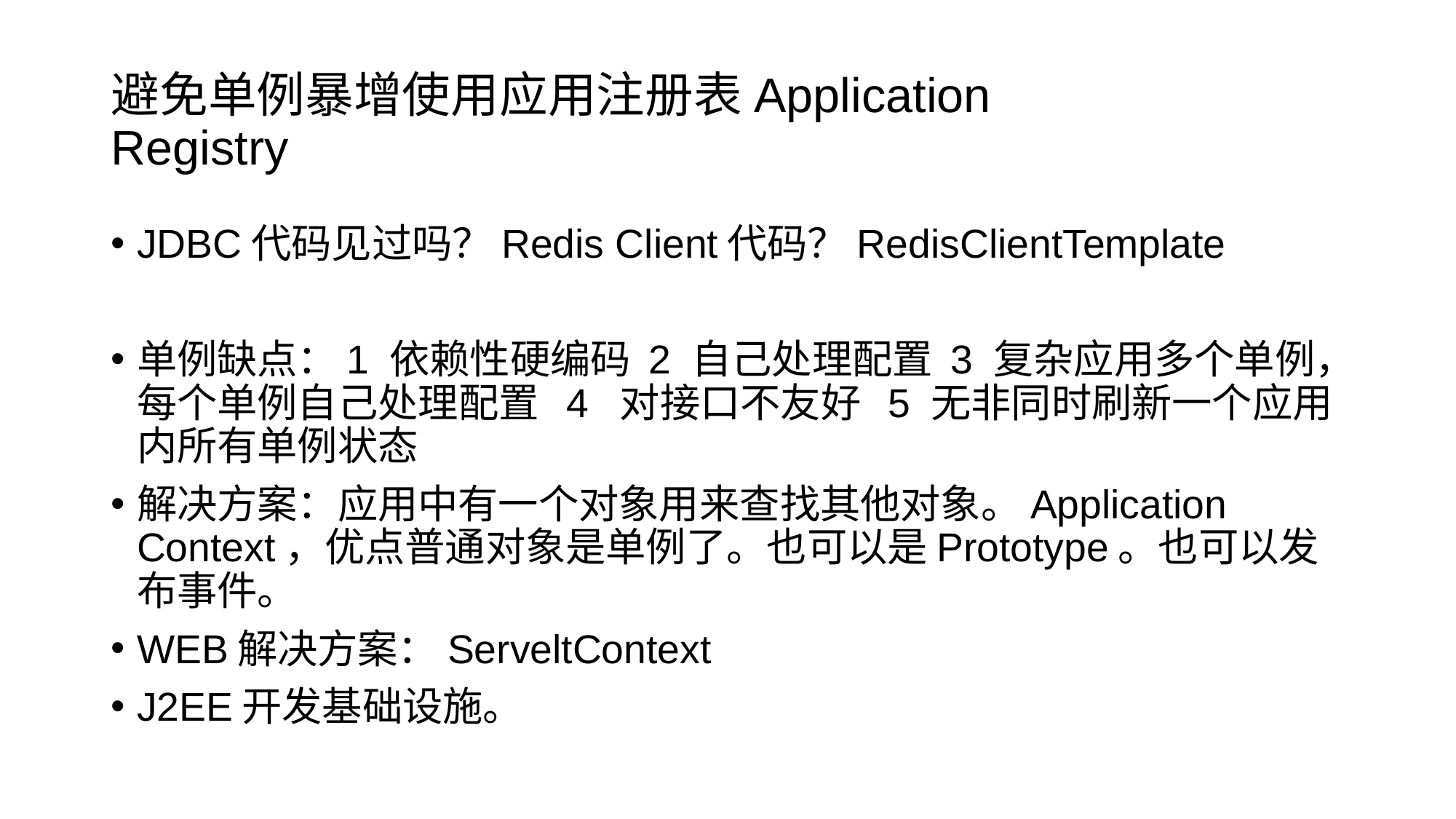

# 避免单例暴增使用应用注册表Application Registry
JDBC代码见过吗？Redis Client代码？RedisClientTemplate

单例缺点：1 依赖性硬编码 2 自己处理配置 3 复杂应用多个单例，每个单例自己处理配置  4  对接口不友好  5 无非同时刷新一个应用内所有单例状态
解决方案：应用中有一个对象用来查找其他对象。Application Context，优点普通对象是单例了。也可以是Prototype。也可以发布事件。
WEB解决方案：ServeltContext
J2EE开发基础设施。